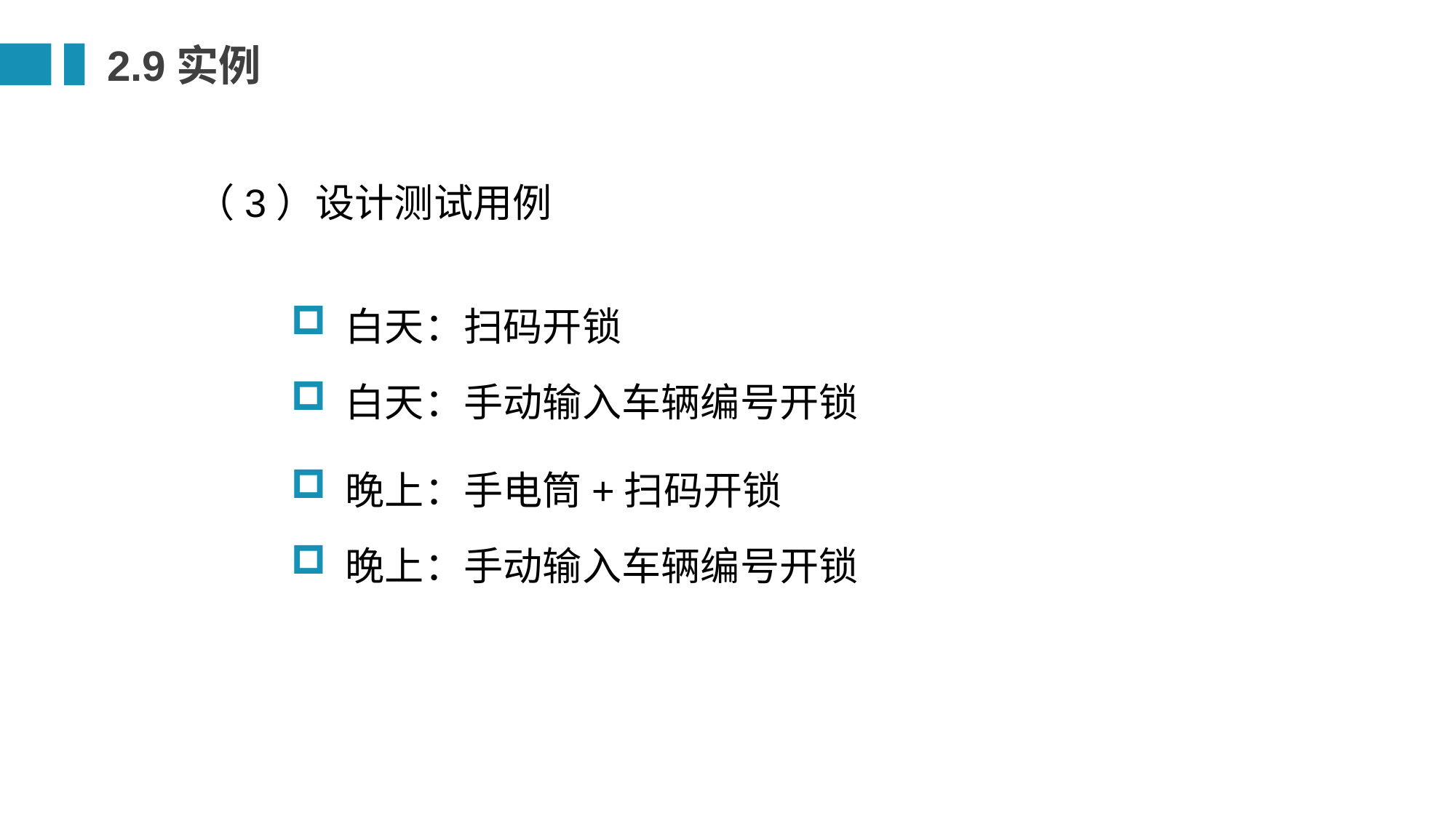

2.9实例

（3）设计测试用例
白天：扫码开锁
白天：手动输入车辆编号开锁
晚上：手电筒+扫码开锁
晚上：手动输入车辆编号开锁
73